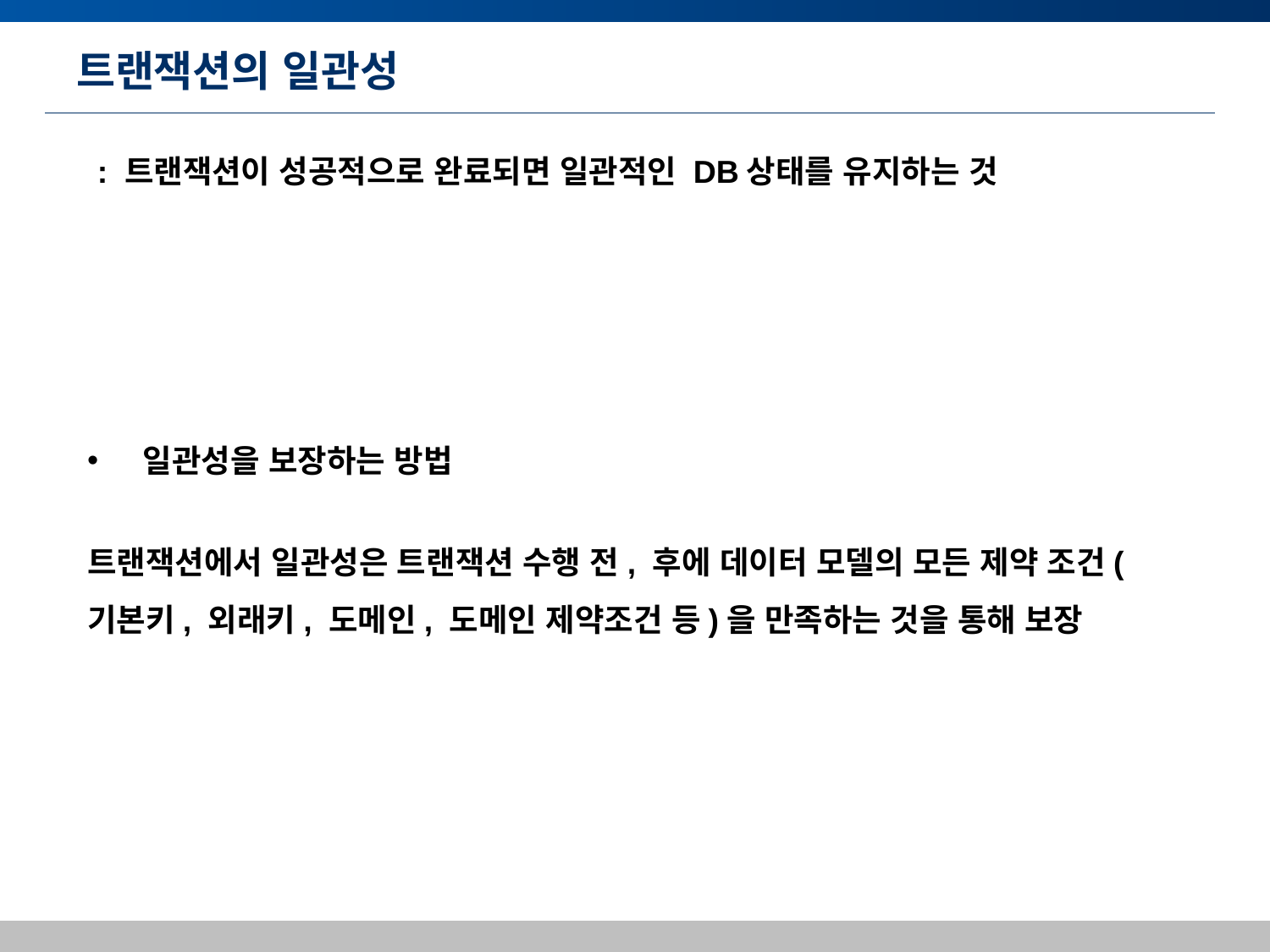

# 트랜잭션의 일관성
: 트랜잭션이 성공적으로 완료되면 일관적인 DB상태를 유지하는 것
  일관성을 보장하는 방법
트랜잭션에서 일관성은 트랜잭션 수행 전, 후에 데이터 모델의 모든 제약 조건(기본키, 외래키, 도메인, 도메인 제약조건 등)을 만족하는 것을 통해 보장